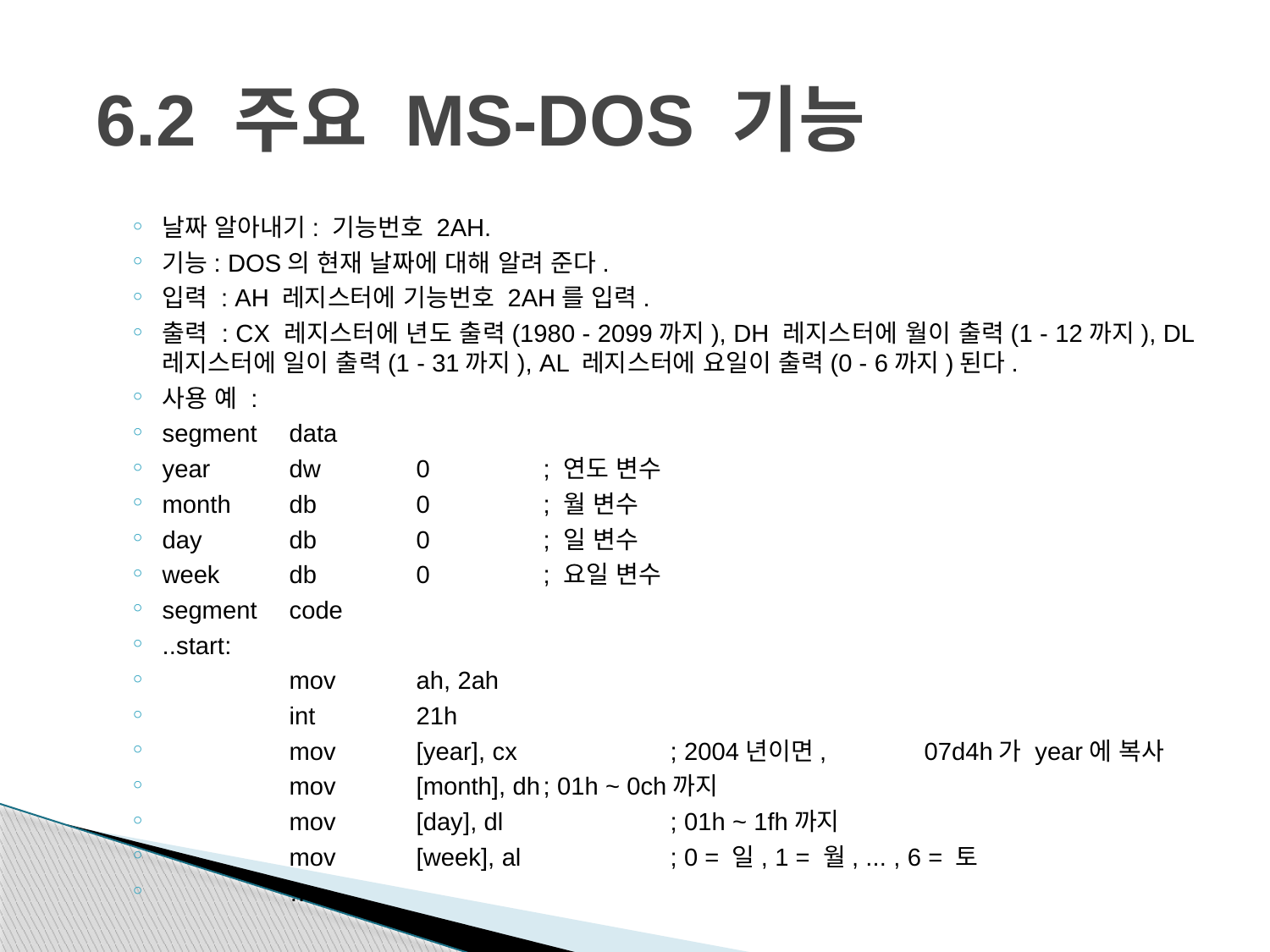

# 6.2 주요 MS-DOS 기능
날짜 알아내기: 기능번호 2AH.
기능: DOS의 현재 날짜에 대해 알려 준다.
입력 : AH 레지스터에 기능번호 2AH를 입력.
출력 : CX 레지스터에 년도 출력(1980 - 2099까지), DH 레지스터에 월이 출력(1 - 12까지), DL 레지스터에 일이 출력(1 - 31까지), AL 레지스터에 요일이 출력(0 - 6까지)된다.
사용 예 :
segment	data
year	dw	0	; 연도 변수
month	db	0	; 월 변수
day 	db	0	; 일 변수
week	db	0	; 요일 변수
segment	code
..start:
	mov	ah, 2ah
	int	21h
	mov	[year], cx		; 2004년이면,	07d4h가 year에 복사
	mov	[month], dh	; 01h ~ 0ch까지
	mov	[day], dl		; 01h ~ 1fh까지
	mov	[week], al		; 0 = 일, 1 = 월, ... , 6 = 토
	…